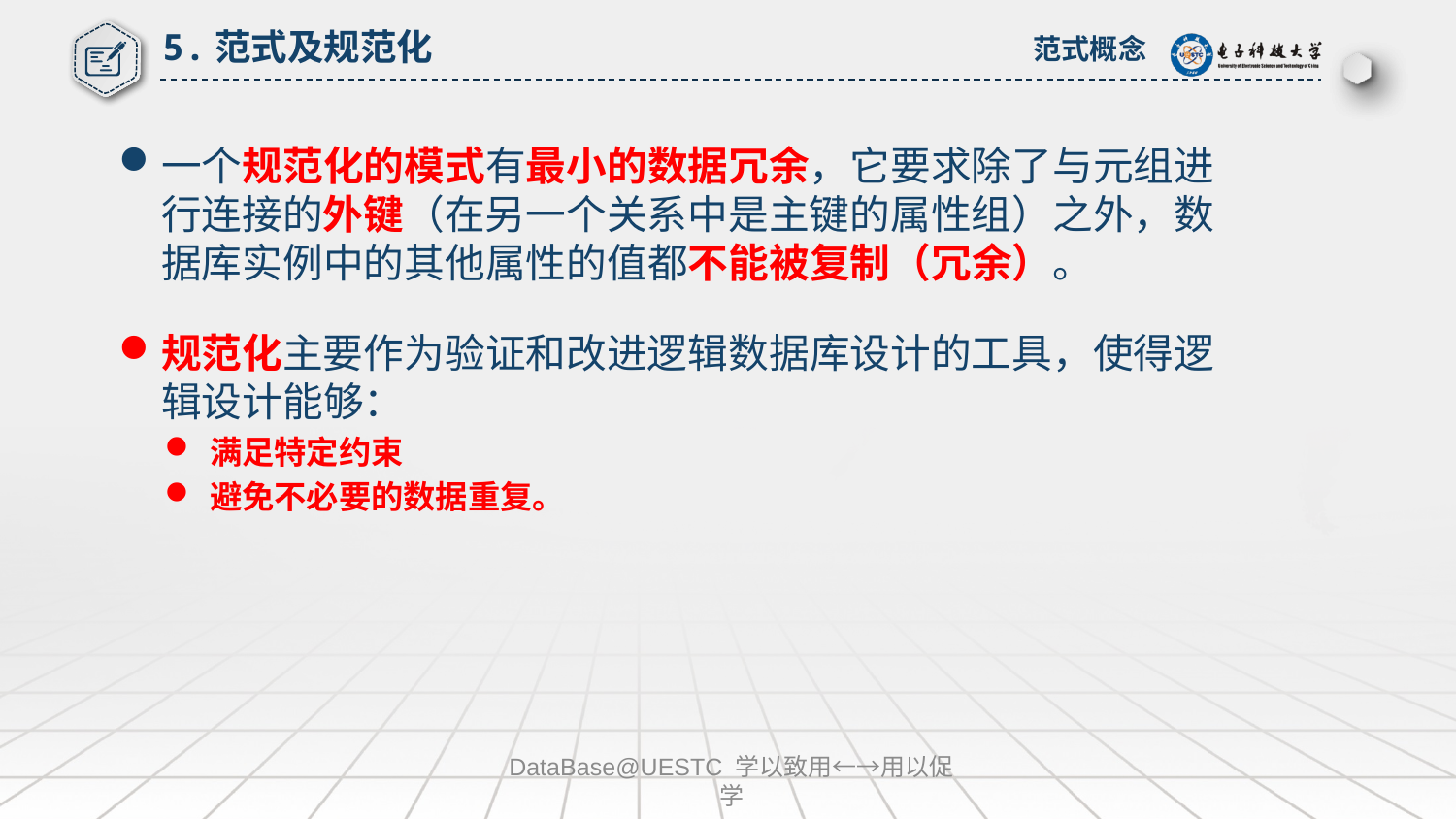

# 5.范式及规范化
范式概念
一个规范化的模式有最小的数据冗余，它要求除了与元组进行连接的外键（在另一个关系中是主键的属性组）之外，数据库实例中的其他属性的值都不能被复制（冗余）。

规范化主要作为验证和改进逻辑数据库设计的工具，使得逻辑设计能够：
满足特定约束
避免不必要的数据重复。
40
DataBase@UESTC 学以致用←→用以促学